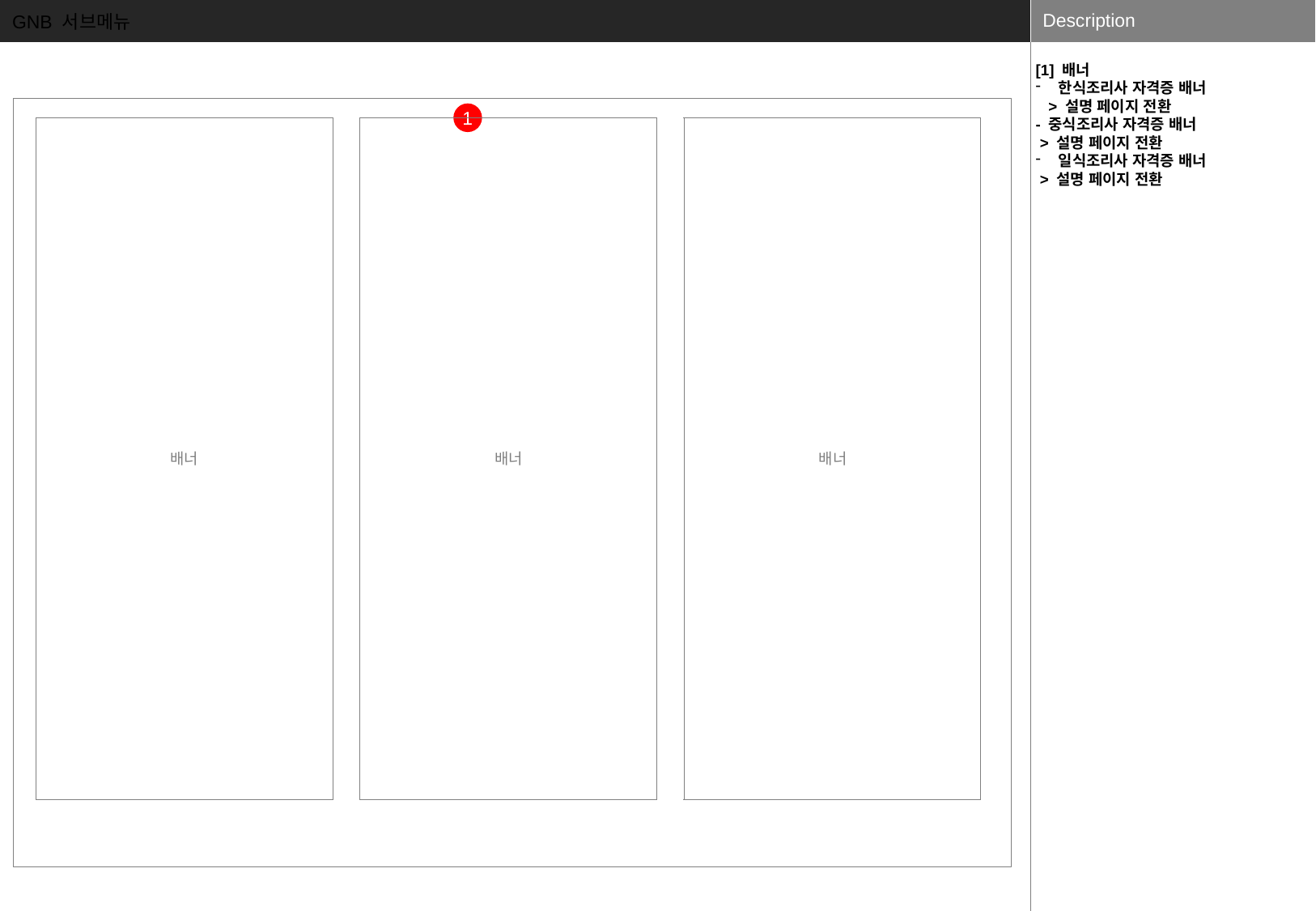

GNB 서브메뉴

[1] 배너
한식조리사 자격증 배너
   > 설명 페이지 전환
- 중식조리사 자격증 배너
 > 설명 페이지 전환
일식조리사 자격증 배너
 > 설명 페이지 전환

1
|  |
| --- |
|  |
| --- |
|  |
| --- |
배너
배너
배너
공지사항
커뮤니티
자주 하는 질문
상품문의
아이디 찾기
비밀번호 찾기
라라마켓 소개
대표인사말
찾아오시는 길